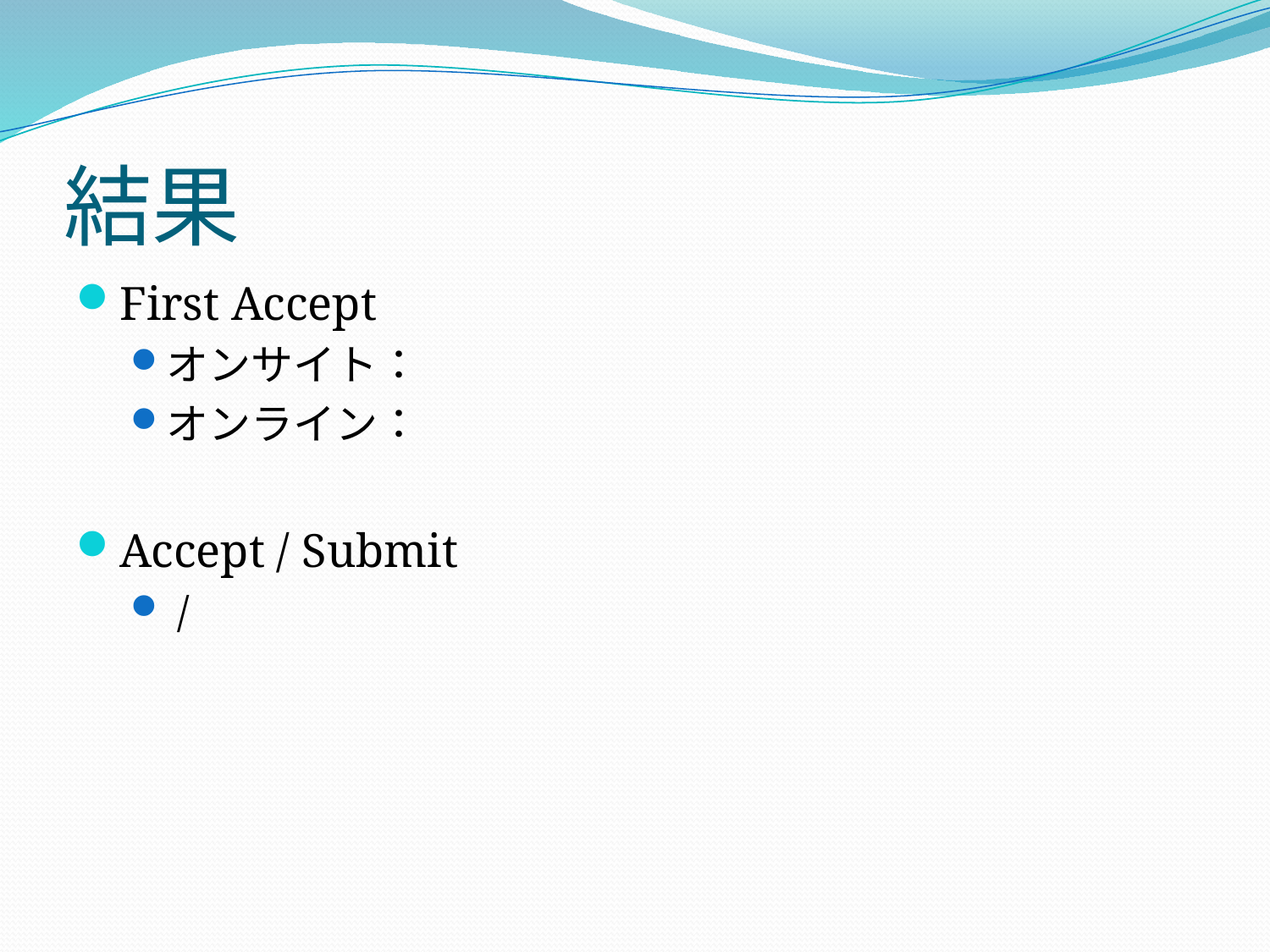

# 結果
First Accept
オンサイト：
オンライン：

Accept / Submit
 /